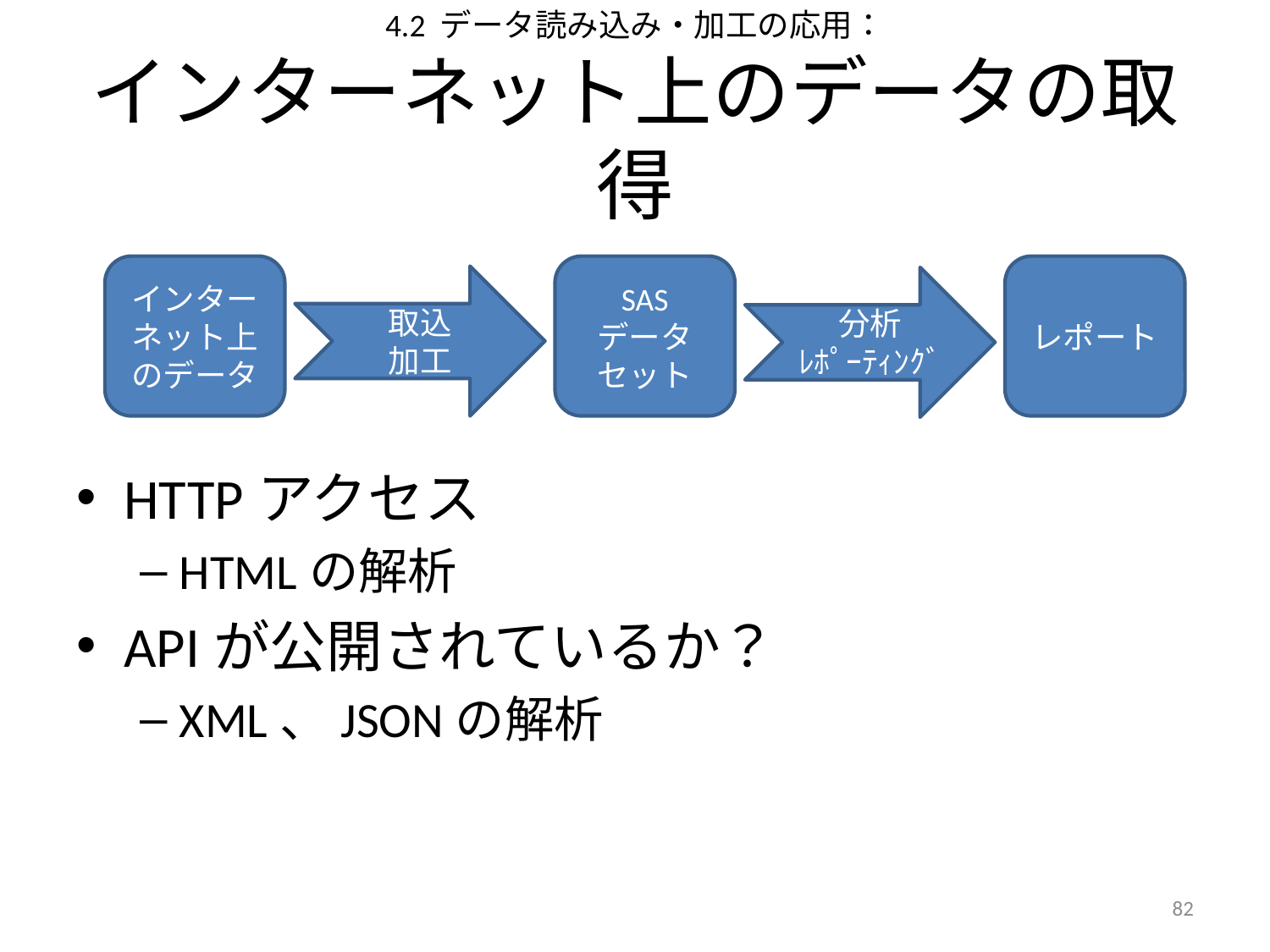

# 4.2 データ読み込み・加工の応用： インターネット上のデータの取得
インターネット上のデータ
SAS
データセット
レポート
取込
加工
分析
ﾚﾎﾟｰﾃｨﾝｸﾞ
HTTPアクセス
HTMLの解析
APIが公開されているか？
XML、JSONの解析
82